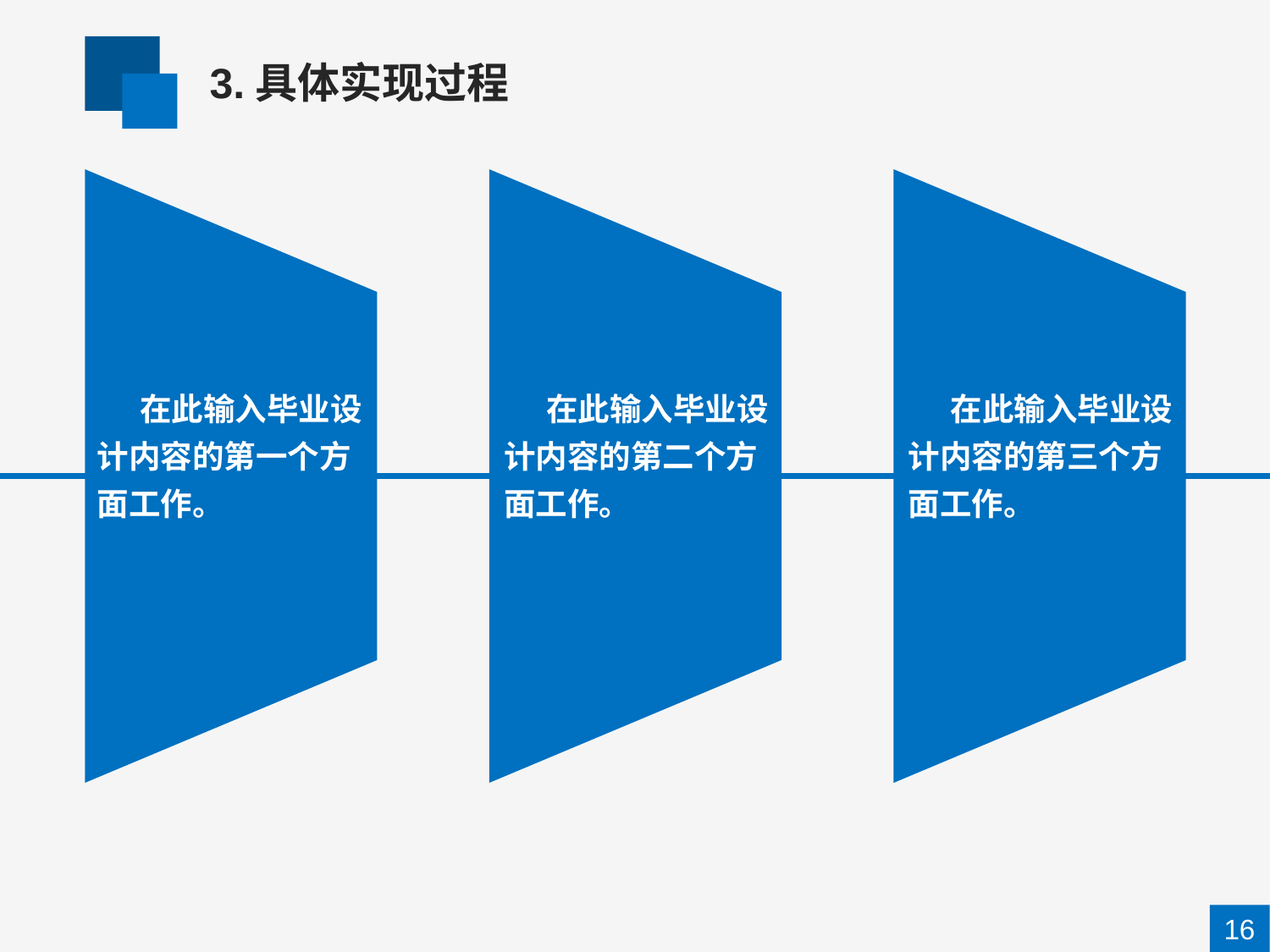

3.具体实现过程

在此输入毕业设计内容的第一个方面工作。

在此输入毕业设计内容的第二个方面工作。

在此输入毕业设计内容的第三个方面工作。
16